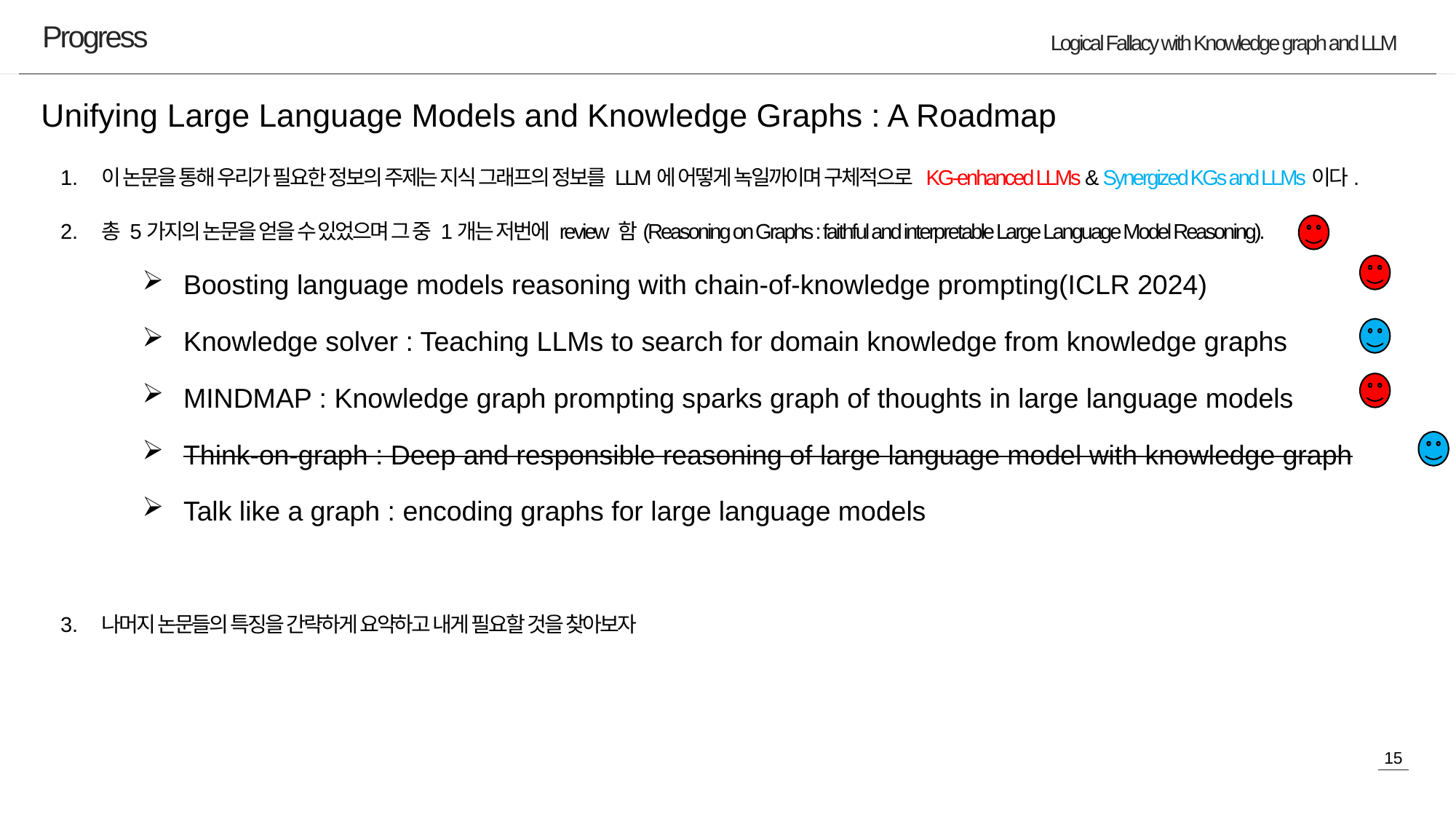

Progress
Unifying Large Language Models and Knowledge Graphs : A Roadmap
이 논문을 통해 우리가 필요한 정보의 주제는 지식 그래프의 정보를 LLM에 어떻게 녹일까이며 구체적으로  KG-enhanced LLMs & Synergized KGs and LLMs이다.
총 5가지의 논문을 얻을 수 있었으며 그 중 1개는 저번에 review 함(Reasoning on Graphs : faithful and interpretable Large Language Model Reasoning).
Boosting language models reasoning with chain-of-knowledge prompting(ICLR 2024)
Knowledge solver : Teaching LLMs to search for domain knowledge from knowledge graphs
MINDMAP : Knowledge graph prompting sparks graph of thoughts in large language models
Think-on-graph : Deep and responsible reasoning of large language model with knowledge graph
Talk like a graph : encoding graphs for large language models

나머지 논문들의 특징을 간략하게 요약하고 내게 필요할 것을 찾아보자